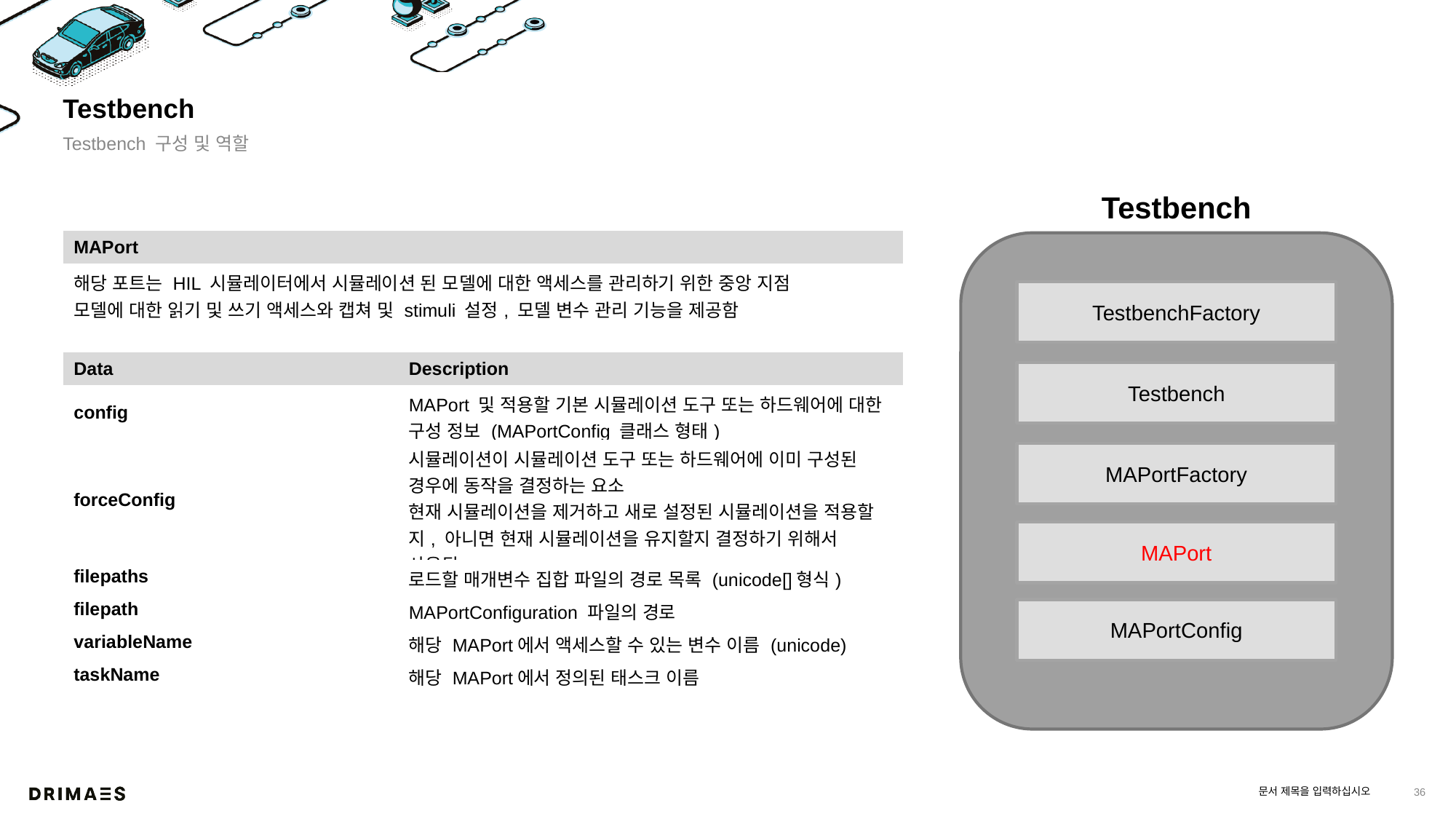

# Testbench
Testbench 구성 및 역할
Testbench
| MAPort |
| --- |
| 해당 포트는 HIL 시뮬레이터에서 시뮬레이션 된 모델에 대한 액세스를 관리하기 위한 중앙 지점 모델에 대한 읽기 및 쓰기 액세스와 캡쳐 및 stimuli 설정, 모델 변수 관리 기능을 제공함 |

TestbenchFactory
| Data | Description |
| --- | --- |
| config | MAPort 및 적용할 기본 시뮬레이션 도구 또는 하드웨어에 대한 구성 정보 (MAPortConfig 클래스 형태) |
| forceConfig | 시뮬레이션이 시뮬레이션 도구 또는 하드웨어에 이미 구성된 경우에 동작을 결정하는 요소 현재 시뮬레이션을 제거하고 새로 설정된 시뮬레이션을 적용할지, 아니면 현재 시뮬레이션을 유지할지 결정하기 위해서 사용됨 |
| filepaths | 로드할 매개변수 집합 파일의 경로 목록 (unicode[]형식) |
| filepath | MAPortConfiguration 파일의 경로 |
| variableName | 해당 MAPort에서 액세스할 수 있는 변수 이름 (unicode) |
| taskName | 해당 MAPort에서 정의된 태스크 이름 |
Testbench
MAPortFactory
MAPort
MAPortConfig
문서 제목을 입력하십시오